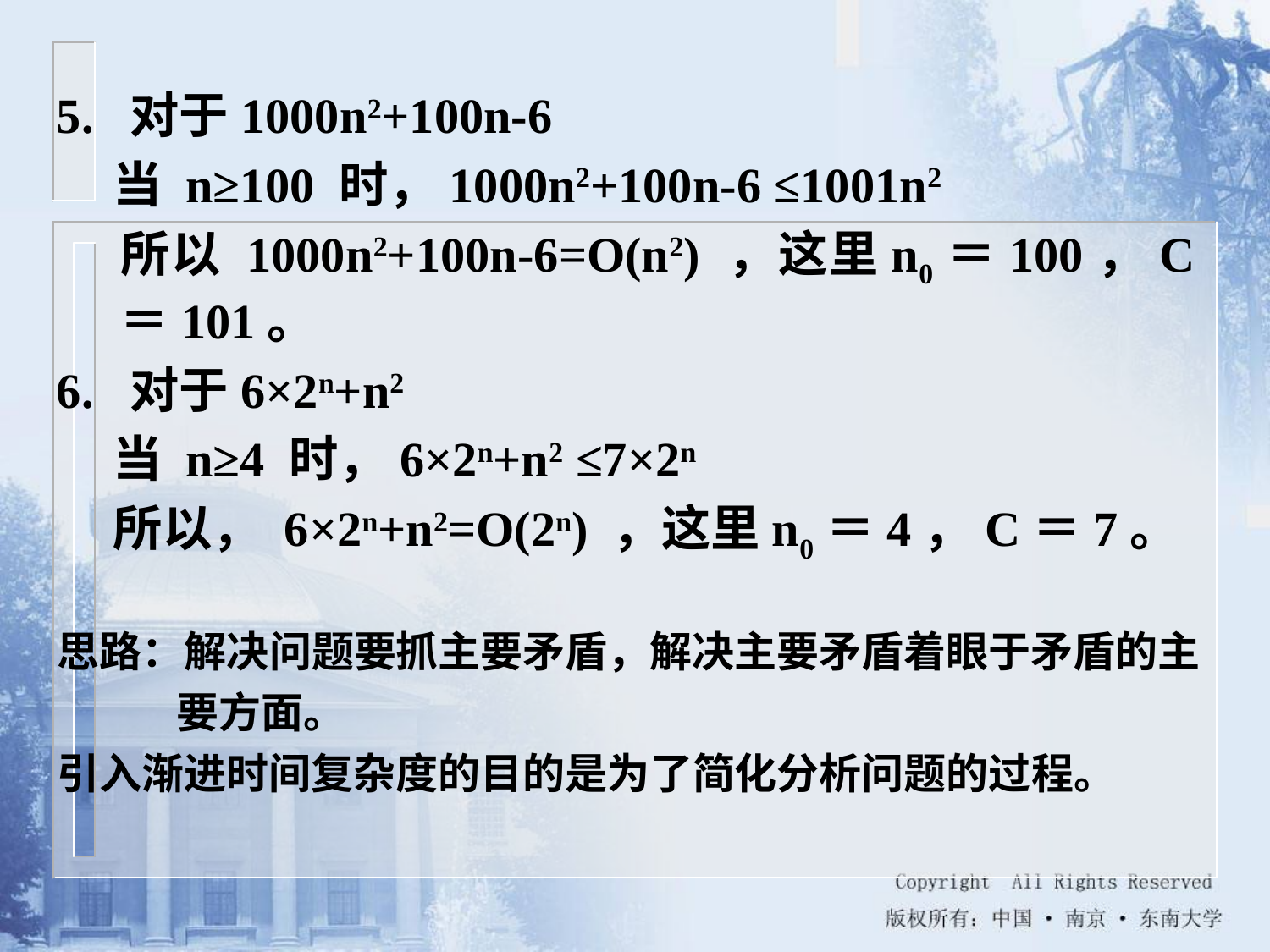

5.  对于1000n2+100n-6
    当 n≥100 时，1000n2+100n-6 ≤1001n2
    所以 1000n2+100n-6=O(n2) ，这里n0＝100，C＝101。
6.  对于6×2n+n2
    当 n≥4 时，6×2n+n2 ≤7×2n
    所以， 6×2n+n2=O(2n) ，这里n0＝4，C＝7。
思路：解决问题要抓主要矛盾，解决主要矛盾着眼于矛盾的主要方面。
引入渐进时间复杂度的目的是为了简化分析问题的过程。